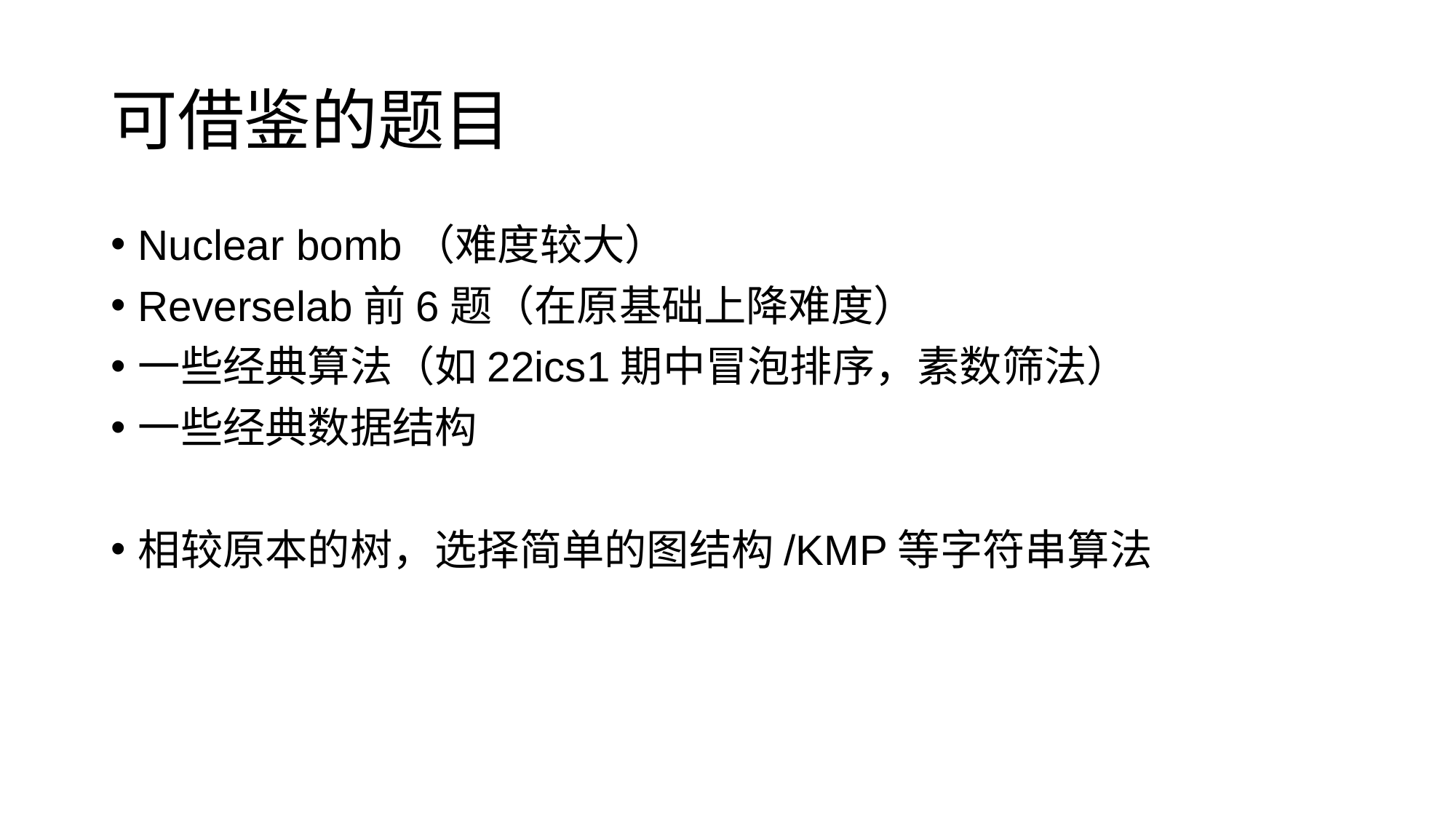

# 可借鉴的题目
Nuclear bomb（难度较大）
Reverselab前6题（在原基础上降难度）
一些经典算法（如22ics1期中冒泡排序，素数筛法）
一些经典数据结构

相较原本的树，选择简单的图结构/KMP等字符串算法